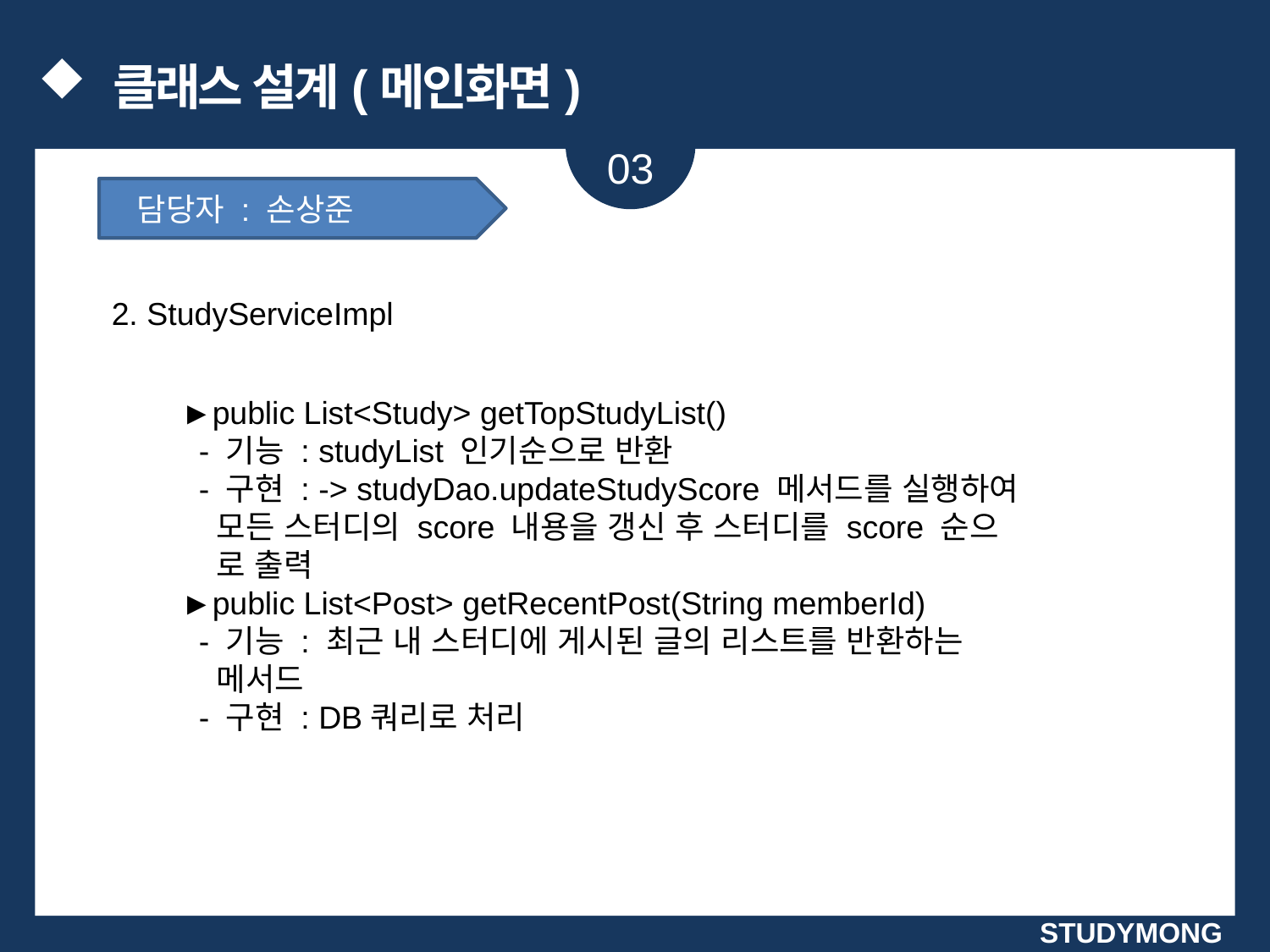

클래스 설계(메인화면)

03

  담당자 : 손상준
2. StudyServiceImpl
►public List<Study> getTopStudyList()
  - 기능 : studyList 인기순으로 반환
  - 구현 : -> studyDao.updateStudyScore 메서드를 실행하여
    모든 스터디의 score 내용을 갱신 후 스터디를 score 순으
    로 출력
►public List<Post> getRecentPost(String memberId)
  - 기능 : 최근 내 스터디에 게시된 글의 리스트를 반환하는
    메서드
  - 구현 : DB쿼리로 처리
STUDYMONG